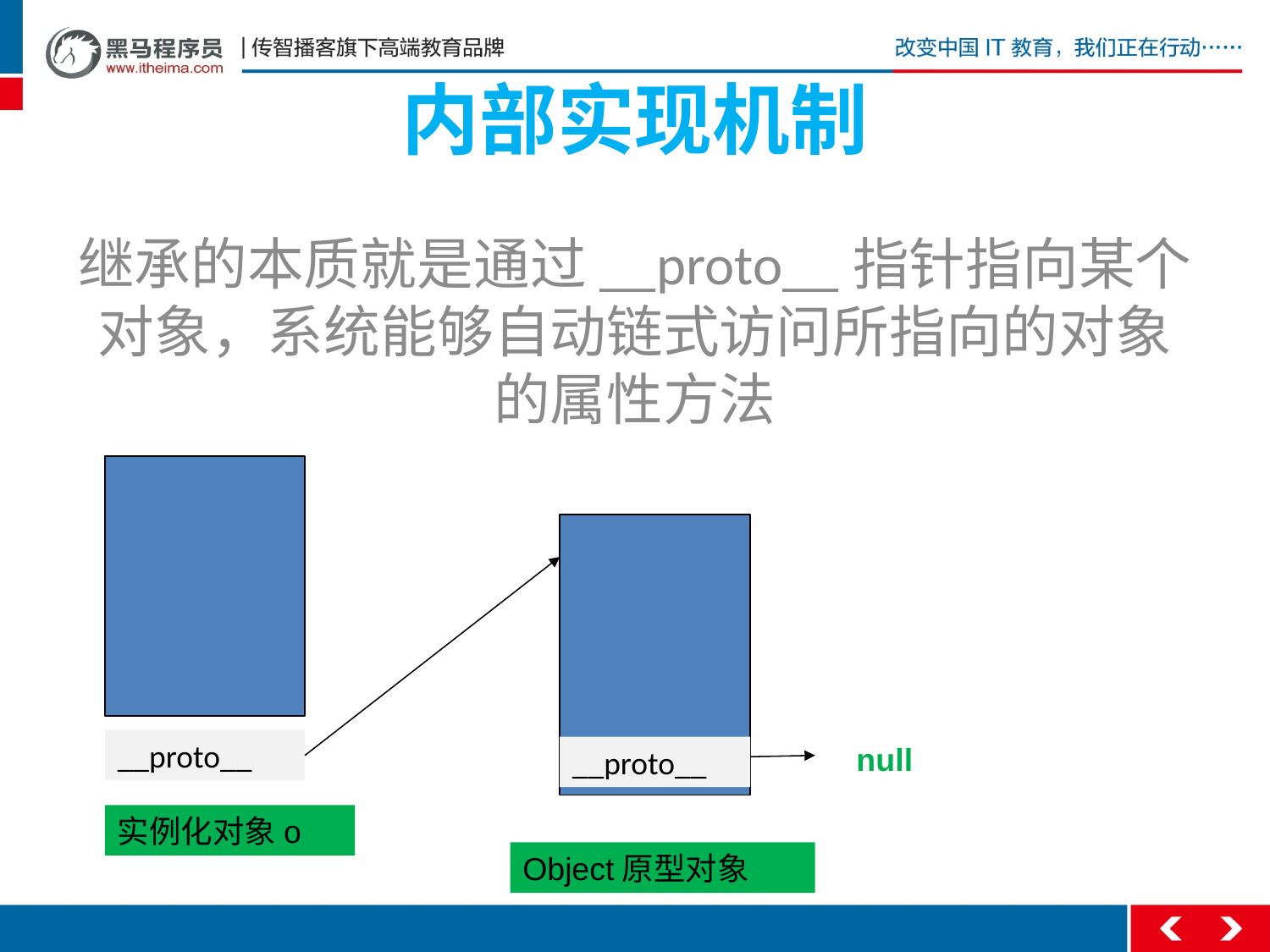

# 内部实现机制
继承的本质就是通过__proto__指针指向某个对象，系统能够自动链式访问所指向的对象的属性方法

__proto__
null
__proto__
实例化对象o
Object原型对象